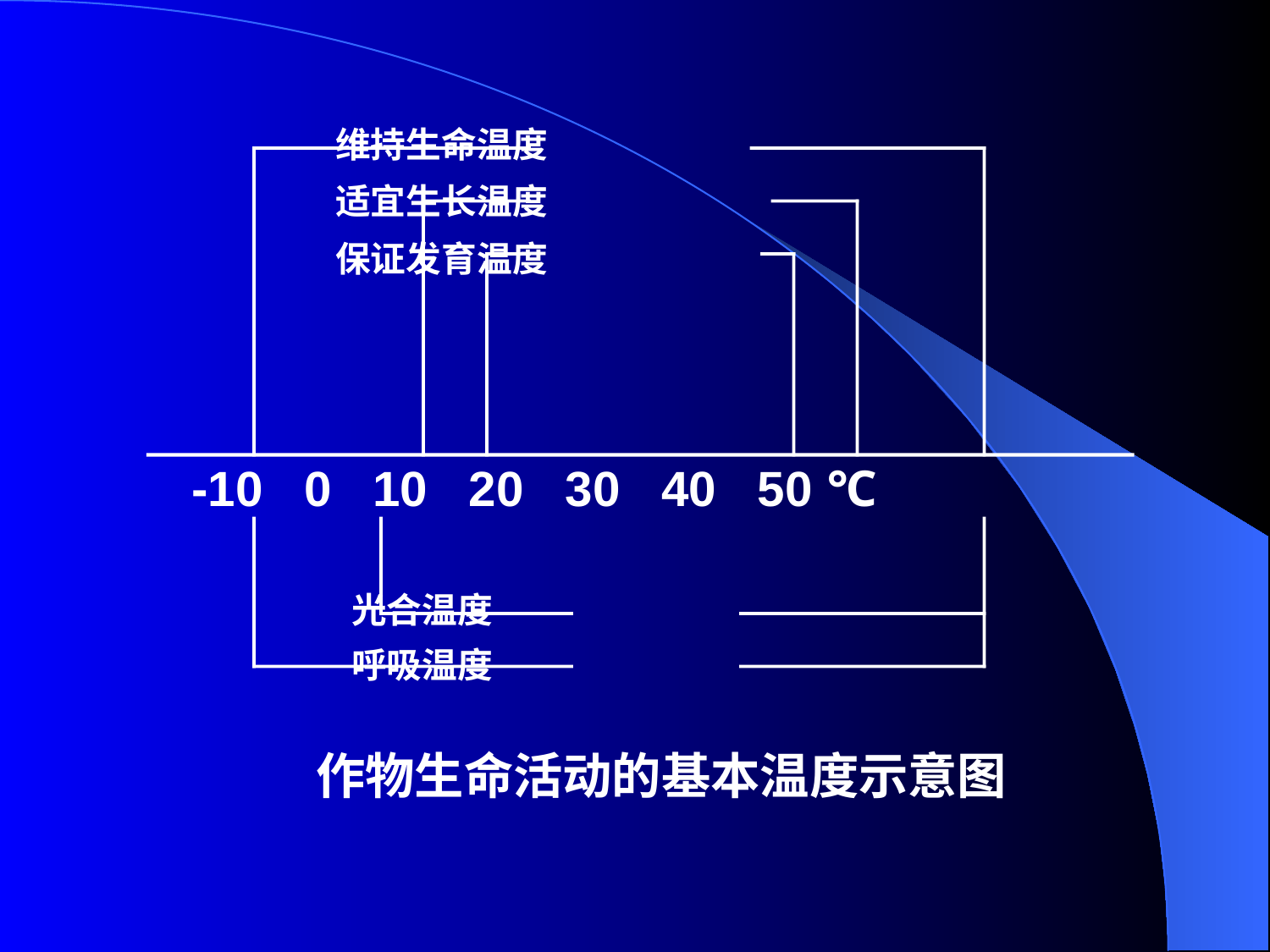

维持生命温度
                      适宜生长温度
                      保证发育温度

   -10   0   10   20   30   40   50 ℃

                        光合温度
                        呼吸温度

作物生命活动的基本温度示意图